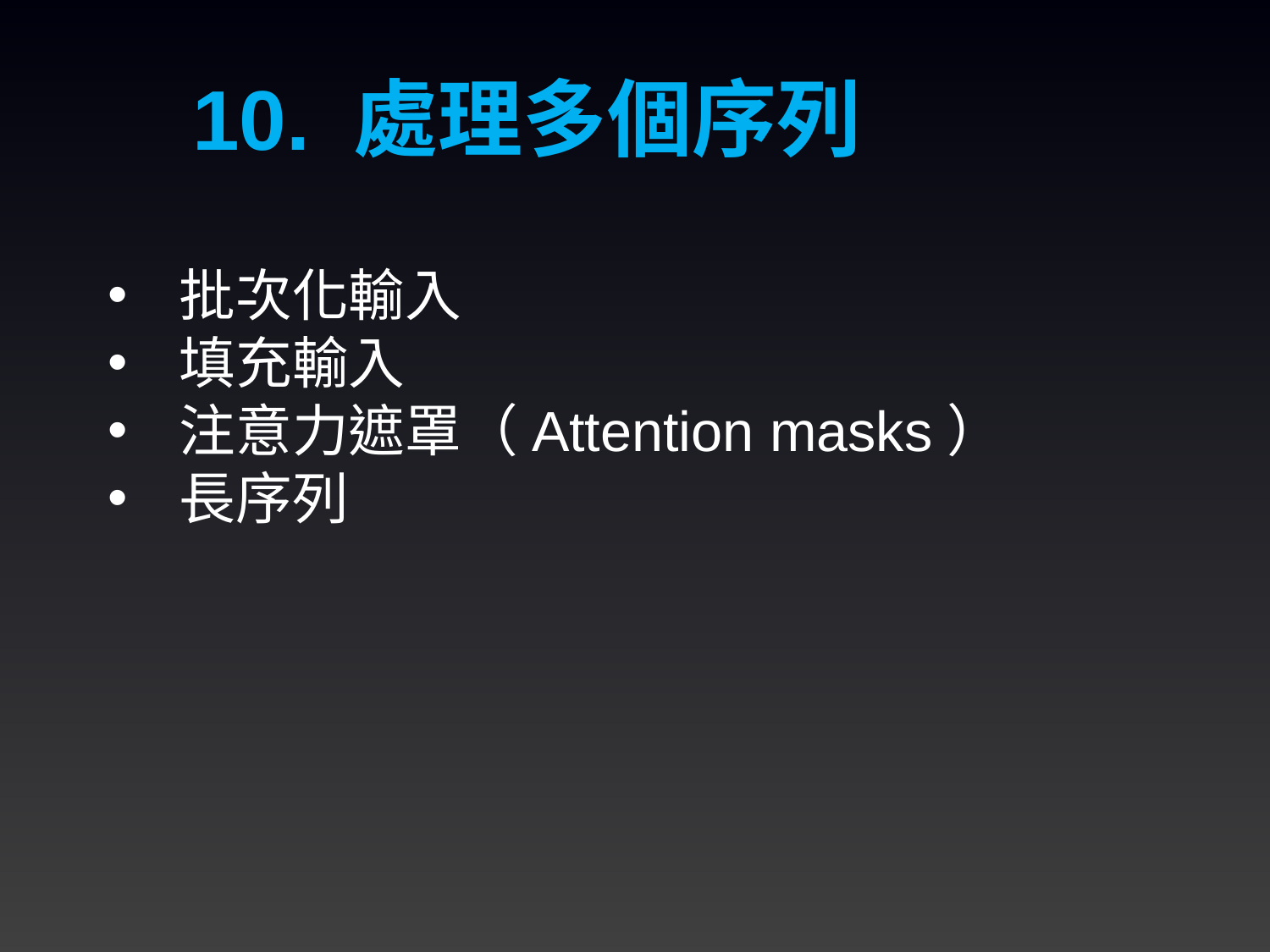

10. 處理多個序列
批次化輸入
填充輸入
注意力遮罩（Attention masks）
長序列